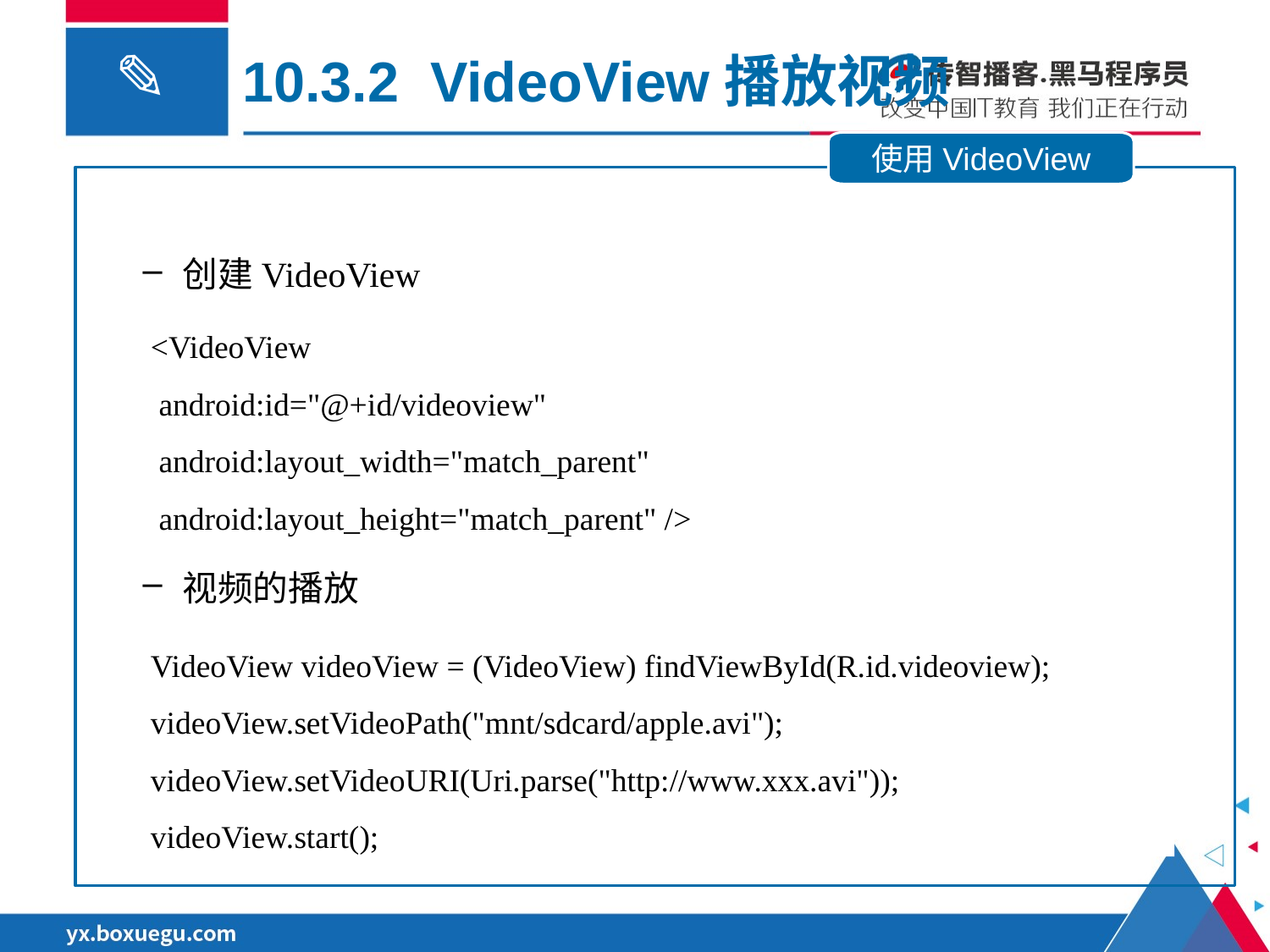

10.3.2  VideoView播放视频

使用VideoView

创建VideoView
    <VideoView
     android:id="@+id/videoview"
     android:layout_width="match_parent"
     android:layout_height="match_parent" />
视频的播放
    VideoView videoView = (VideoView) findViewById(R.id.videoview);
    videoView.setVideoPath("mnt/sdcard/apple.avi");
    videoView.setVideoURI(Uri.parse("http://www.xxx.avi"));
    videoView.start();